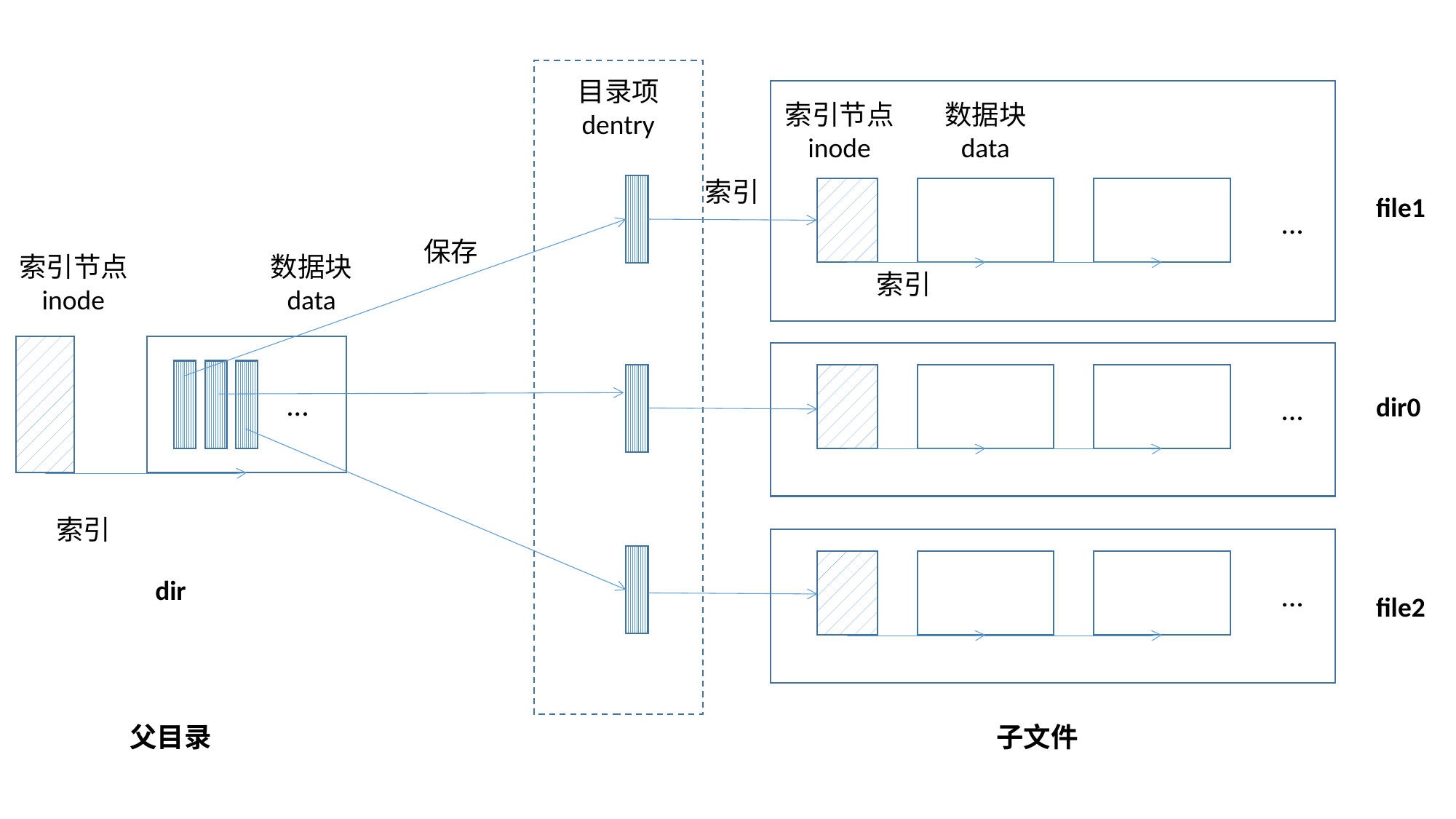

目录项
dentry

索引节点
inode
数据块
data
索引

file1
...
保存
索引节点
inode
数据块
data
索引

...
dir0
...
索引

dir
...
file2
父目录
子文件